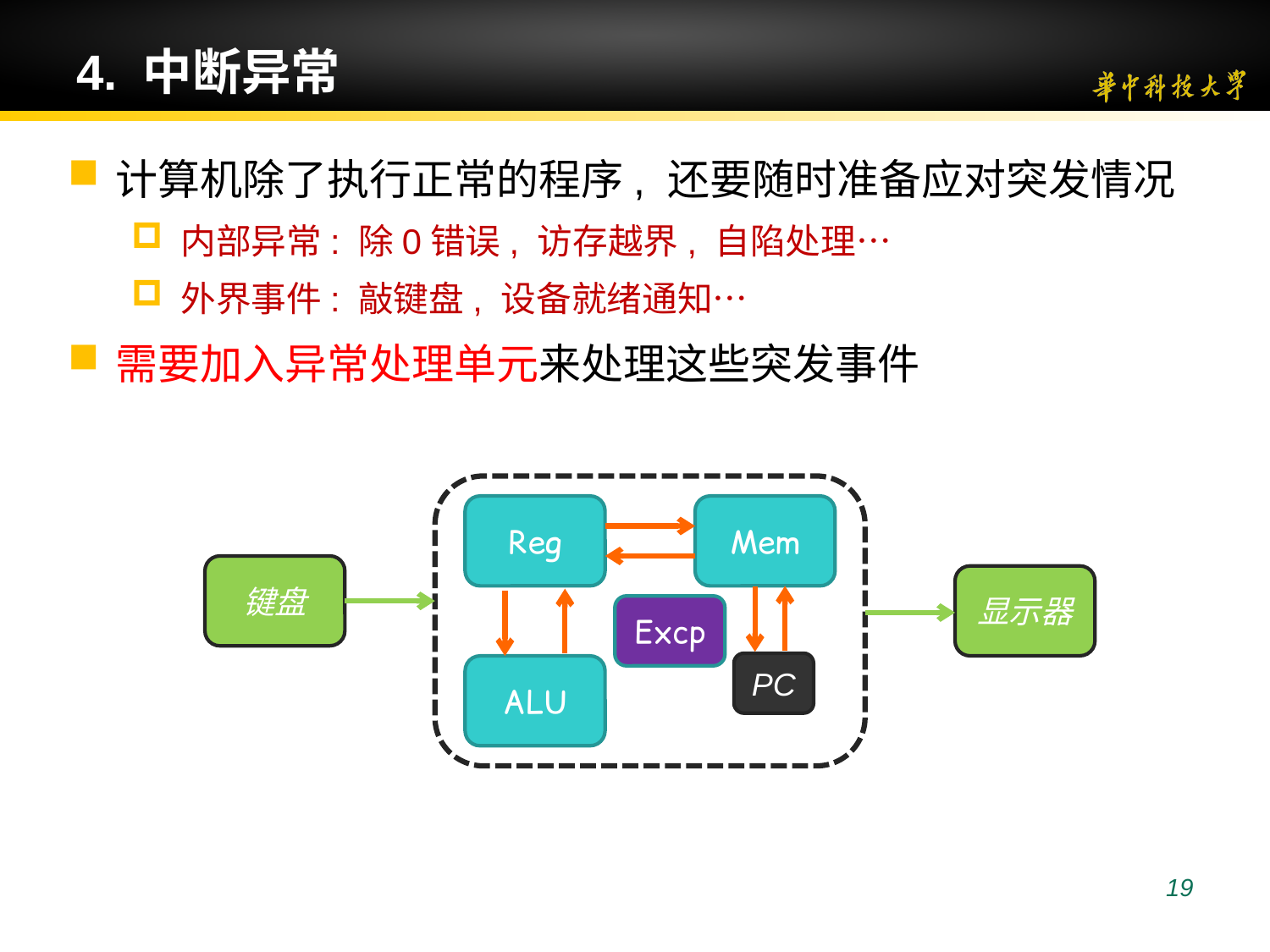

19
# 4. 中断异常
计算机除了执行正常的程序, 还要随时准备应对突发情况
内部异常: 除0错误, 访存越界, 自陷处理…
外界事件: 敲键盘, 设备就绪通知…
需要加入异常处理单元来处理这些突发事件

Reg
Mem
Excp
ALU
键盘
显示器
PC